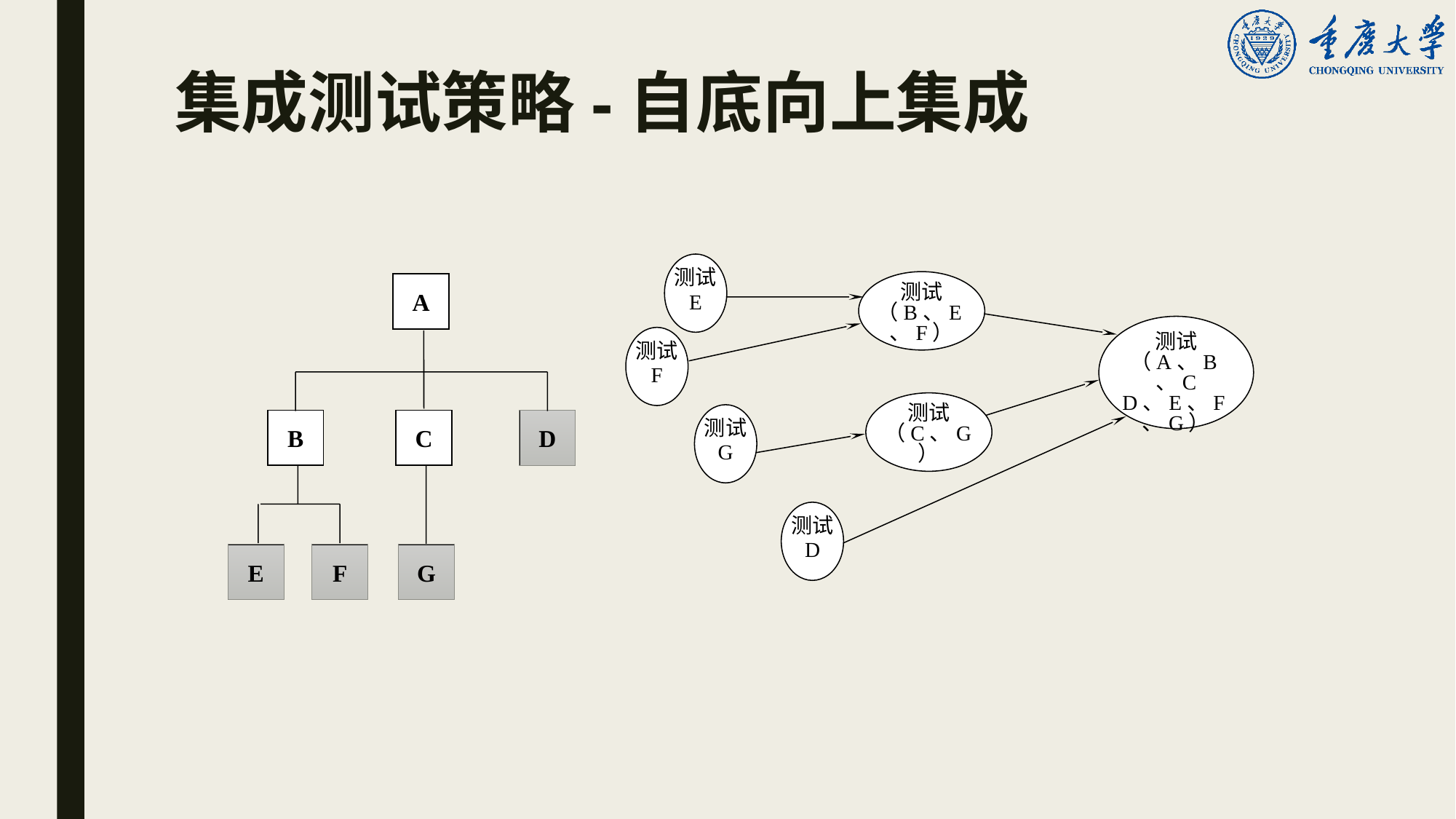

# 集成测试策略-自底向上集成
测试
E
测试
（B、E、F）

测试
（A、B、C
D、E、F、G）

测试
F

测试
（C、G）
测试
G

测试
D
A

B
C
D

E
F
G